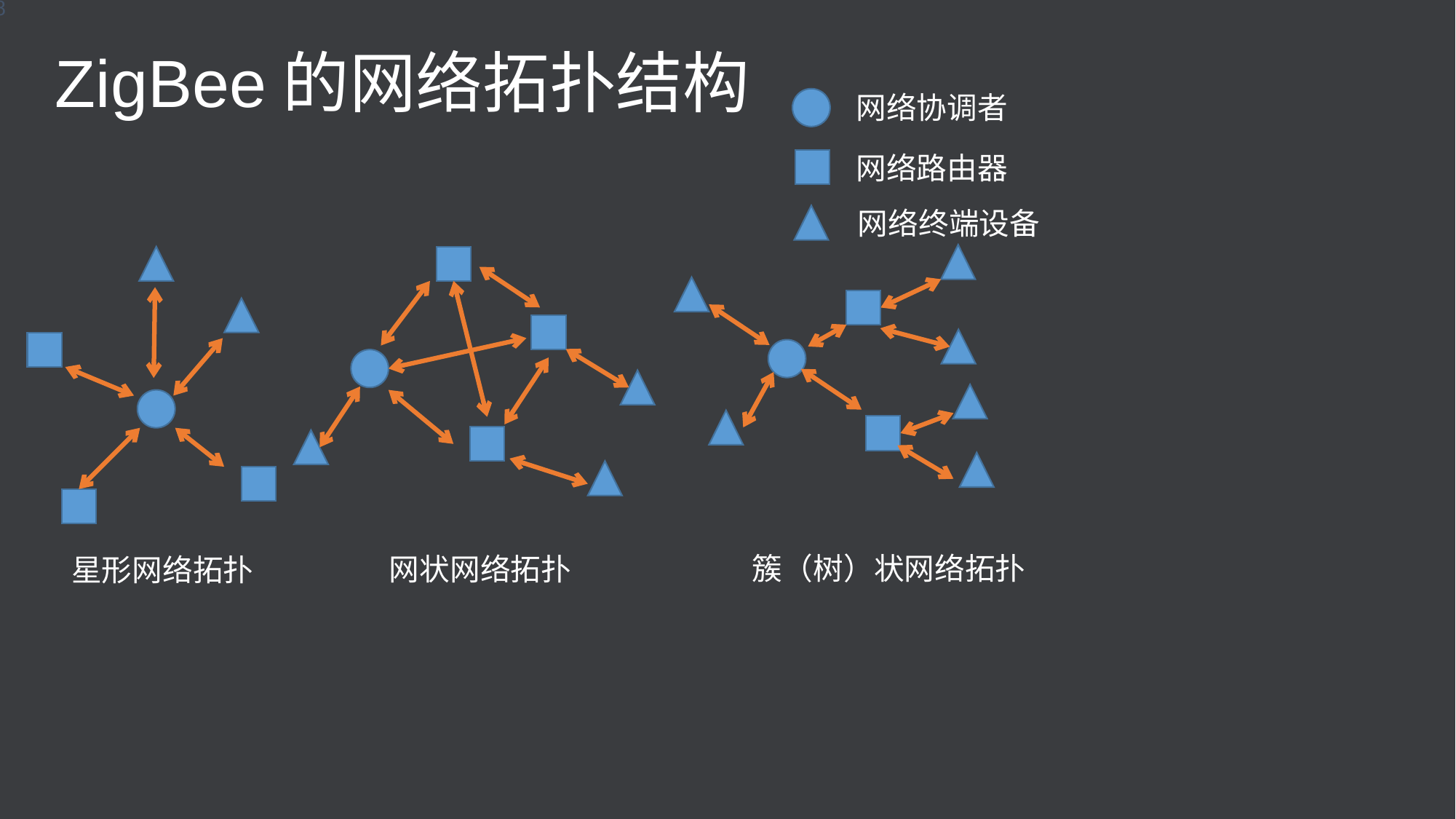

8
# ZigBee的网络拓扑结构
网络协调者

网络路由器

网络终端设备

簇（树）状网络拓扑
网状网络拓扑
星形网络拓扑